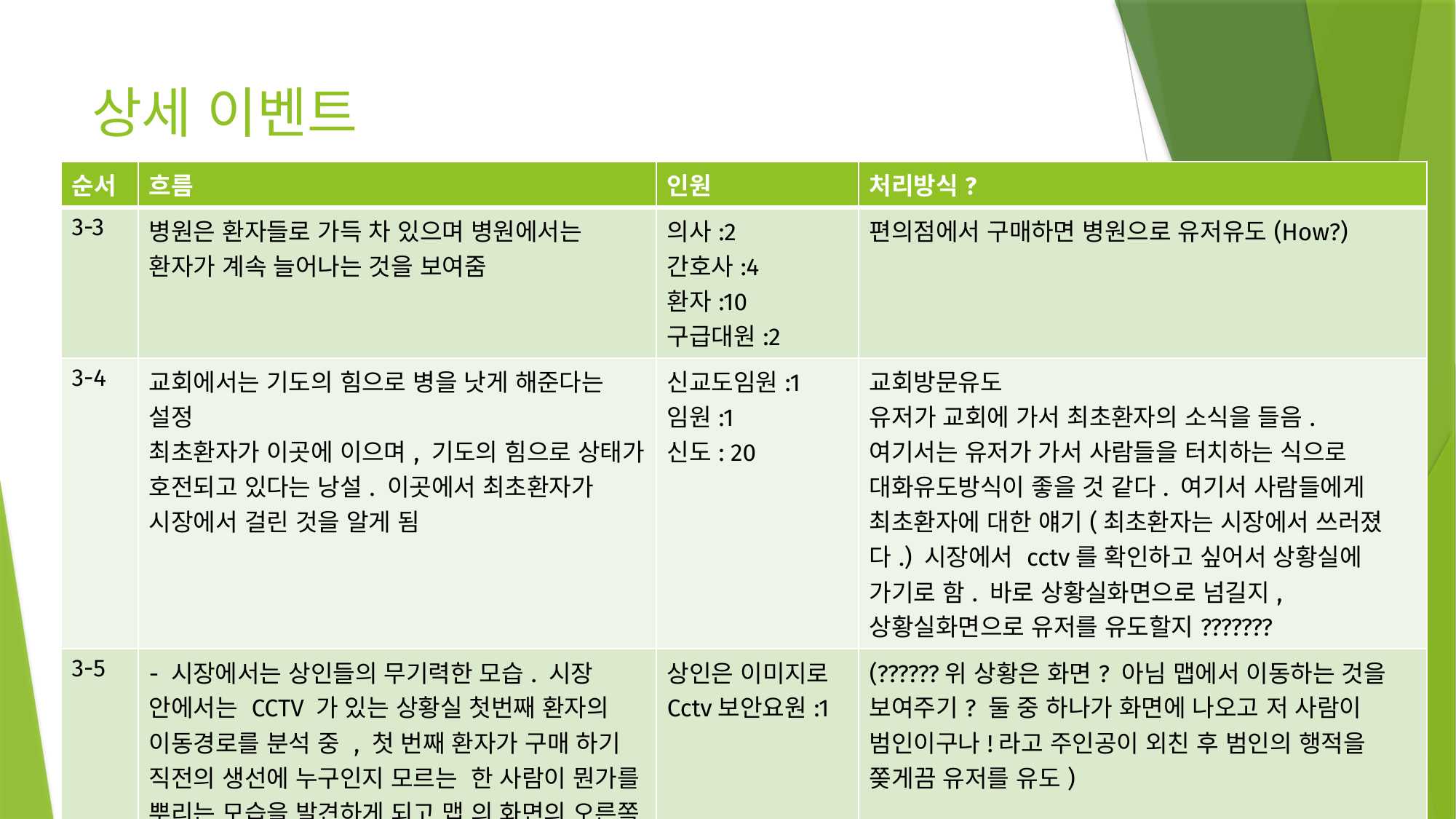

# 상세 이벤트
| 순서 | 흐름 | 인원 | 처리방식? |
| --- | --- | --- | --- |
| 3-3 | 병원은 환자들로 가득 차 있으며 병원에서는 환자가 계속 늘어나는 것을 보여줌 | 의사:2 간호사:4 환자:10 구급대원:2 | 편의점에서 구매하면 병원으로 유저유도(How?) |
| 3-4 | 교회에서는 기도의 힘으로 병을 낫게 해준다는 설정 최초환자가 이곳에 이으며, 기도의 힘으로 상태가 호전되고 있다는 낭설. 이곳에서 최초환자가 시장에서 걸린 것을 알게 됨 | 신교도임원:1 임원:1 신도: 20 | 교회방문유도 유저가 교회에 가서 최초환자의 소식을 들음. 여기서는 유저가 가서 사람들을 터치하는 식으로 대화유도방식이 좋을 것 같다. 여기서 사람들에게 최초환자에 대한 얘기(최초환자는 시장에서 쓰러졌다.) 시장에서 cctv를 확인하고 싶어서 상황실에 가기로 함. 바로 상황실화면으로 넘길지, 상황실화면으로 유저를 유도할지??????? |
| 3-5 | - 시장에서는 상인들의 무기력한 모습. 시장 안에서는 CCTV 가 있는 상황실 첫번째 환자의 이동경로를 분석 중 , 첫 번째 환자가 구매 하기 직전의 생선에 누구인지 모르는 한 사람이 뭔가를 뿌리는 모습을 발견하게 되고 맵 의 화면의 오른쪽 경로로 이동하는 것을 포착. | 상인은 이미지로 Cctv보안요원:1 | (??????위 상황은 화면? 아님 맵에서 이동하는 것을 보여주기? 둘 중 하나가 화면에 나오고 저 사람이 범인이구나!라고 주인공이 외친 후 범인의 행적을 쫒게끔 유저를 유도) |